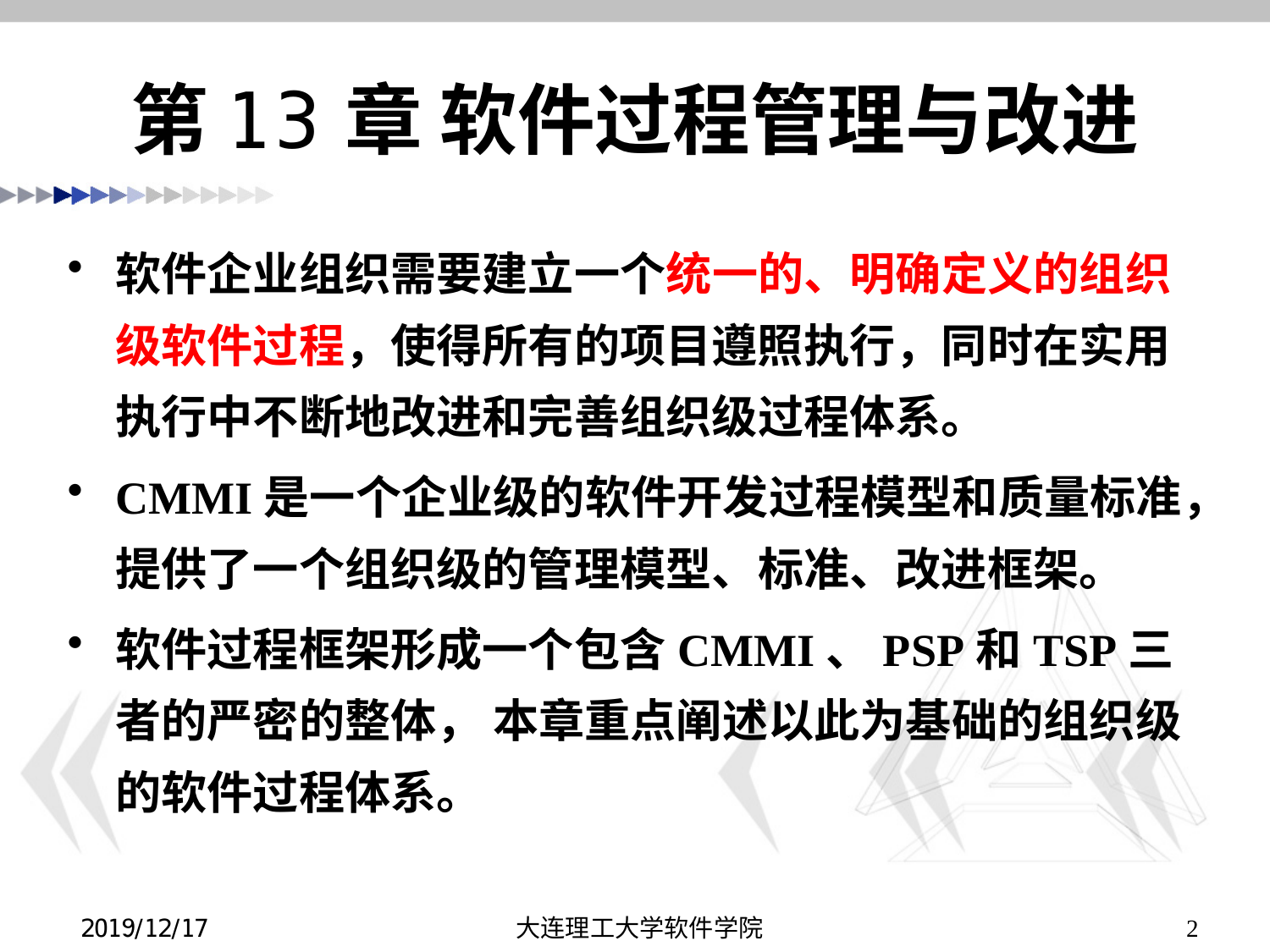

# 第13章 软件过程管理与改进
软件企业组织需要建立一个统一的、明确定义的组织级软件过程，使得所有的项目遵照执行，同时在实用执行中不断地改进和完善组织级过程体系。
CMMI是一个企业级的软件开发过程模型和质量标准，提供了一个组织级的管理模型、标准、改进框架。
软件过程框架形成一个包含CMMI、PSP和TSP三者的严密的整体， 本章重点阐述以此为基础的组织级的软件过程体系。
2019/12/17
大连理工大学软件学院
2